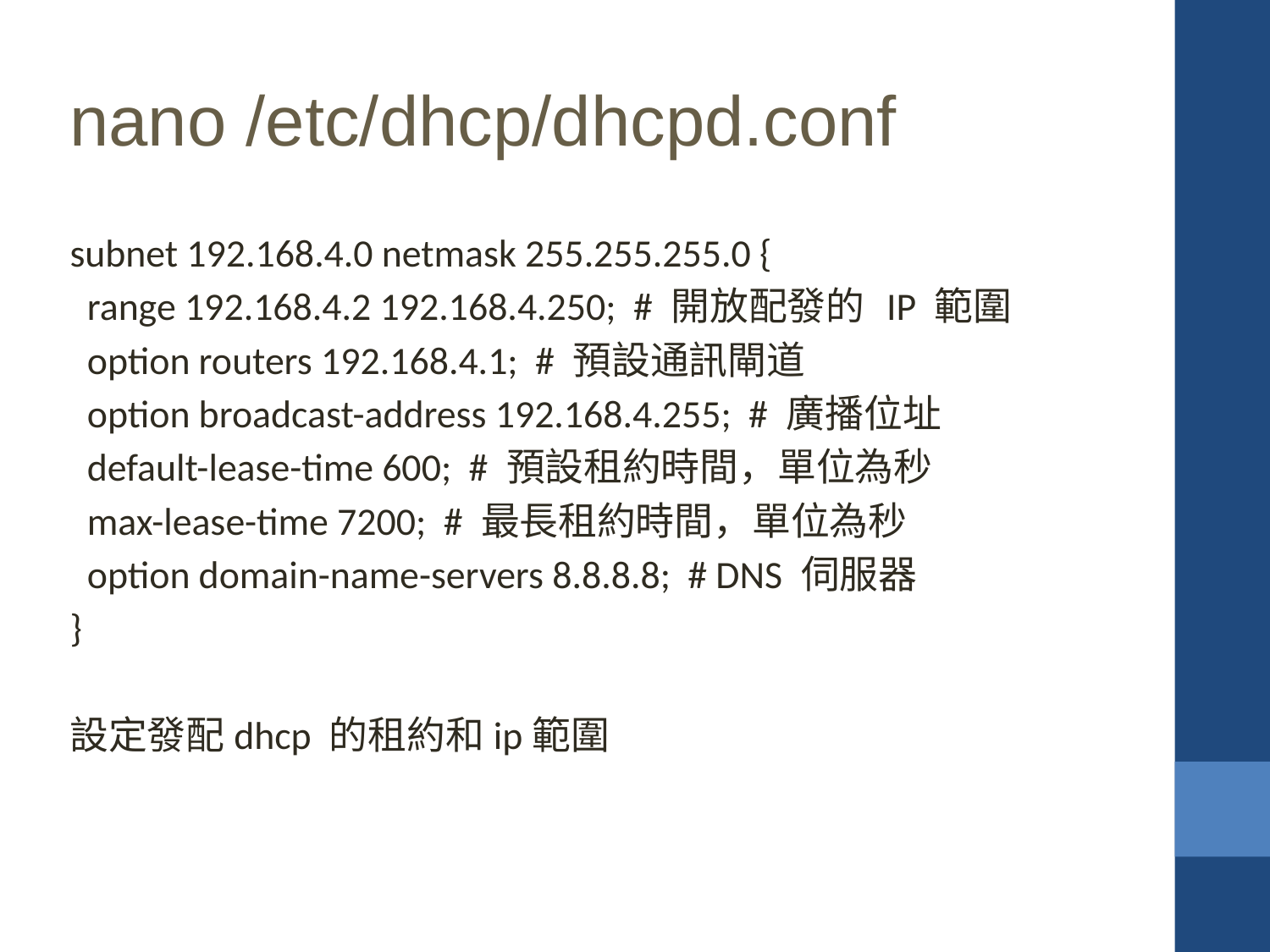

nano /etc/dhcp/dhcpd.conf
subnet 192.168.4.0 netmask 255.255.255.0 {
  range 192.168.4.2 192.168.4.250;  # 開放配發的 IP 範圍
  option routers 192.168.4.1;  # 預設通訊閘道
  option broadcast-address 192.168.4.255;  # 廣播位址
  default-lease-time 600;  # 預設租約時間，單位為秒
  max-lease-time 7200;  # 最長租約時間，單位為秒
  option domain-name-servers 8.8.8.8;  # DNS 伺服器
}

設定發配dhcp 的租約和ip範圍